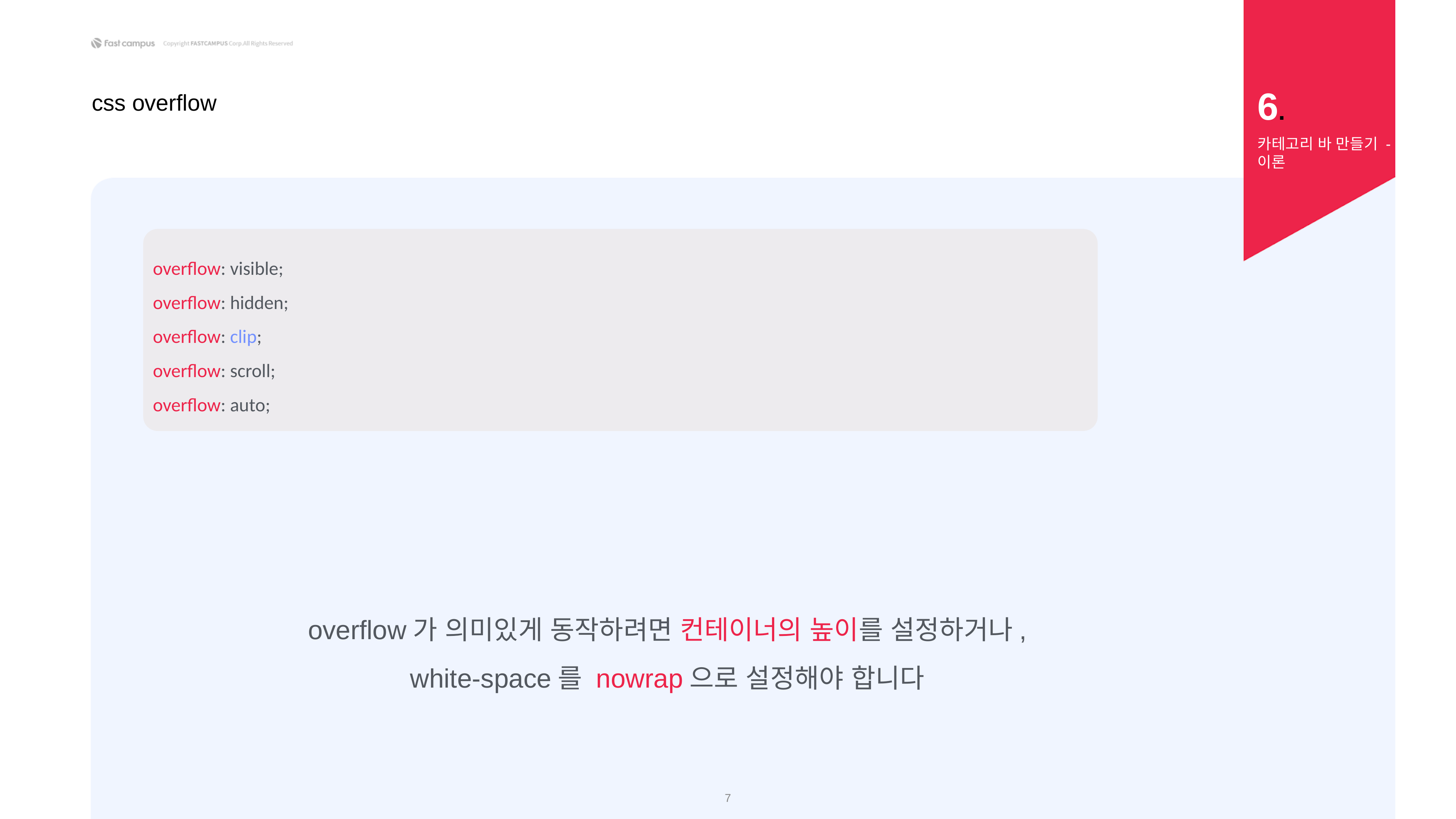

6.
css overflow
카테고리 바 만들기 - 이론
overflow: visible;
overflow: hidden;
overflow: clip;
overflow: scroll;
overflow: auto;
overflow가 의미있게 동작하려면 컨테이너의 높이를 설정하거나,
white-space를 nowrap으로 설정해야 합니다
7